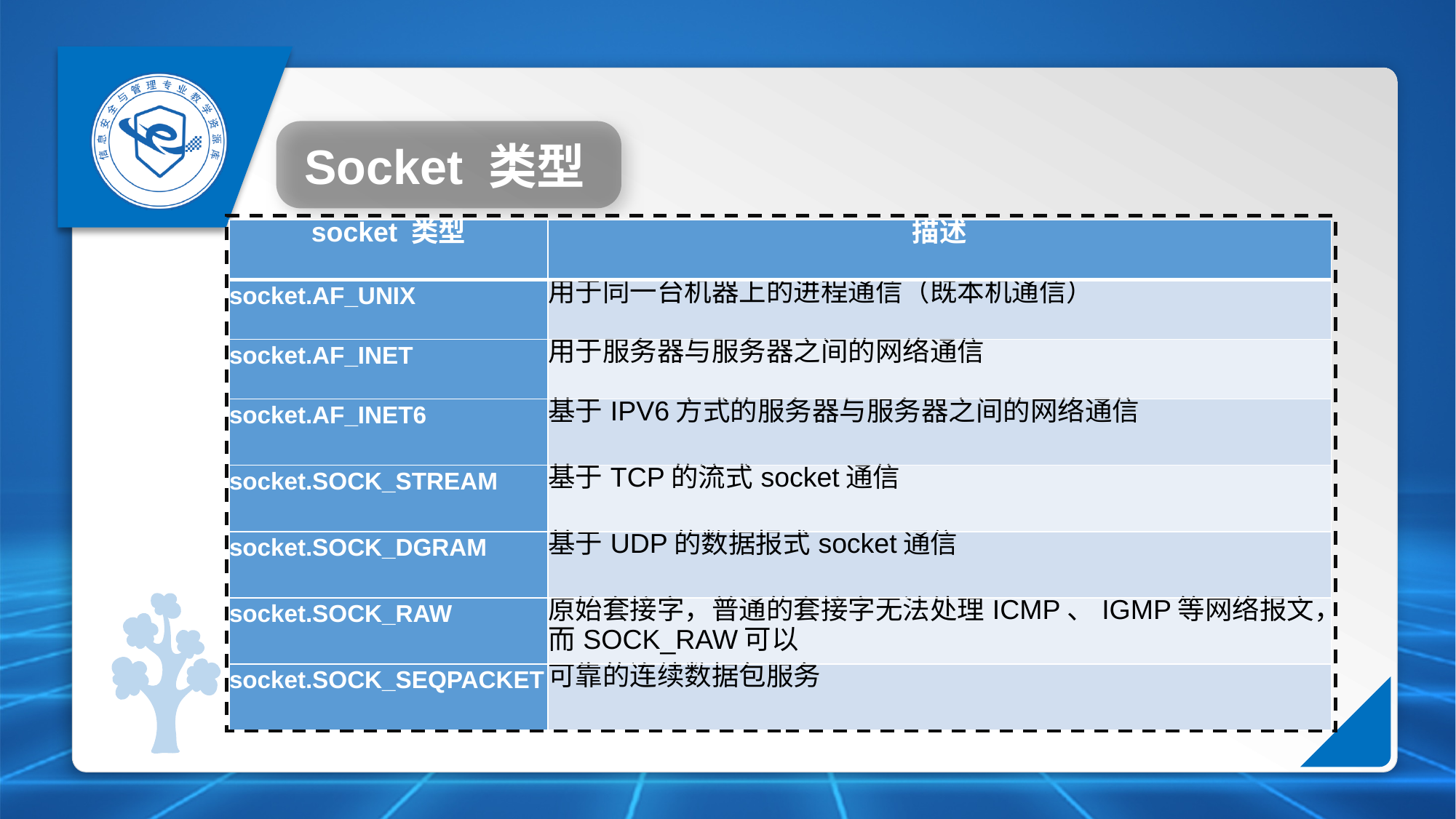

Socket 类型

| socket 类型 | 描述 |
| --- | --- |
| socket.AF\_UNIX | 用于同一台机器上的进程通信（既本机通信） |
| socket.AF\_INET | 用于服务器与服务器之间的网络通信 |
| socket.AF\_INET6 | 基于IPV6方式的服务器与服务器之间的网络通信 |
| socket.SOCK\_STREAM | 基于TCP的流式socket通信 |
| socket.SOCK\_DGRAM | 基于UDP的数据报式socket通信 |
| socket.SOCK\_RAW | 原始套接字，普通的套接字无法处理ICMP、IGMP等网络报文，而SOCK\_RAW可以 |
| socket.SOCK\_SEQPACKET | 可靠的连续数据包服务 |